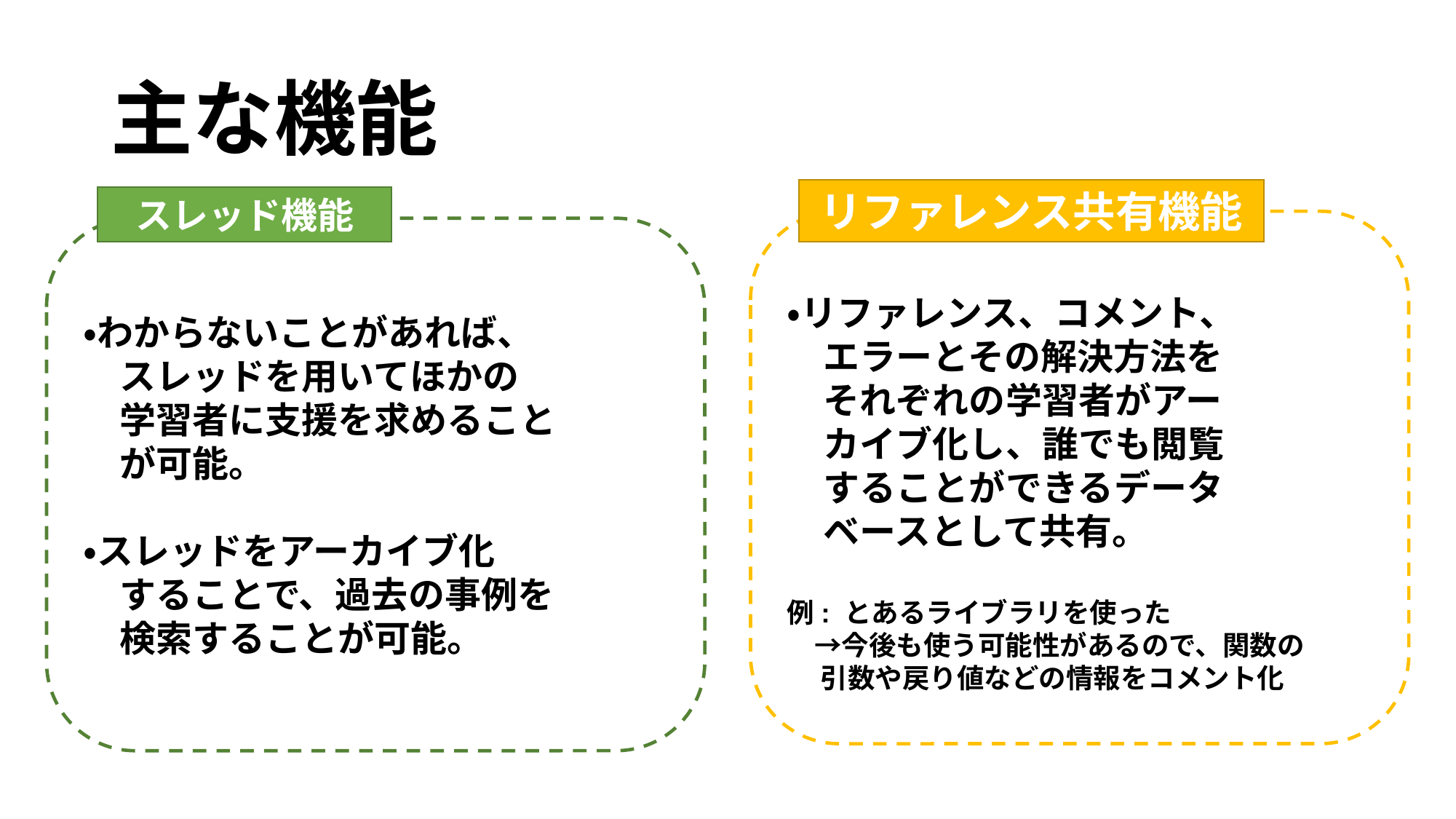

# 主な機能
リファレンス共有機能

・リファレンス、コメント、
　エラーとその解決方法を
　それぞれの学習者がアー
　カイブ化し、誰でも閲覧
　することができるデータ
　ベースとして共有。

例: とあるライブラリを使った
　→今後も使う可能性があるので、関数の
　 引数や戻り値などの情報をコメント化

スレッド機能
・わからないことがあれば、
　スレッドを用いてほかの
　学習者に支援を求めること
　が可能。

・スレッドをアーカイブ化
　することで、過去の事例を
　検索することが可能。